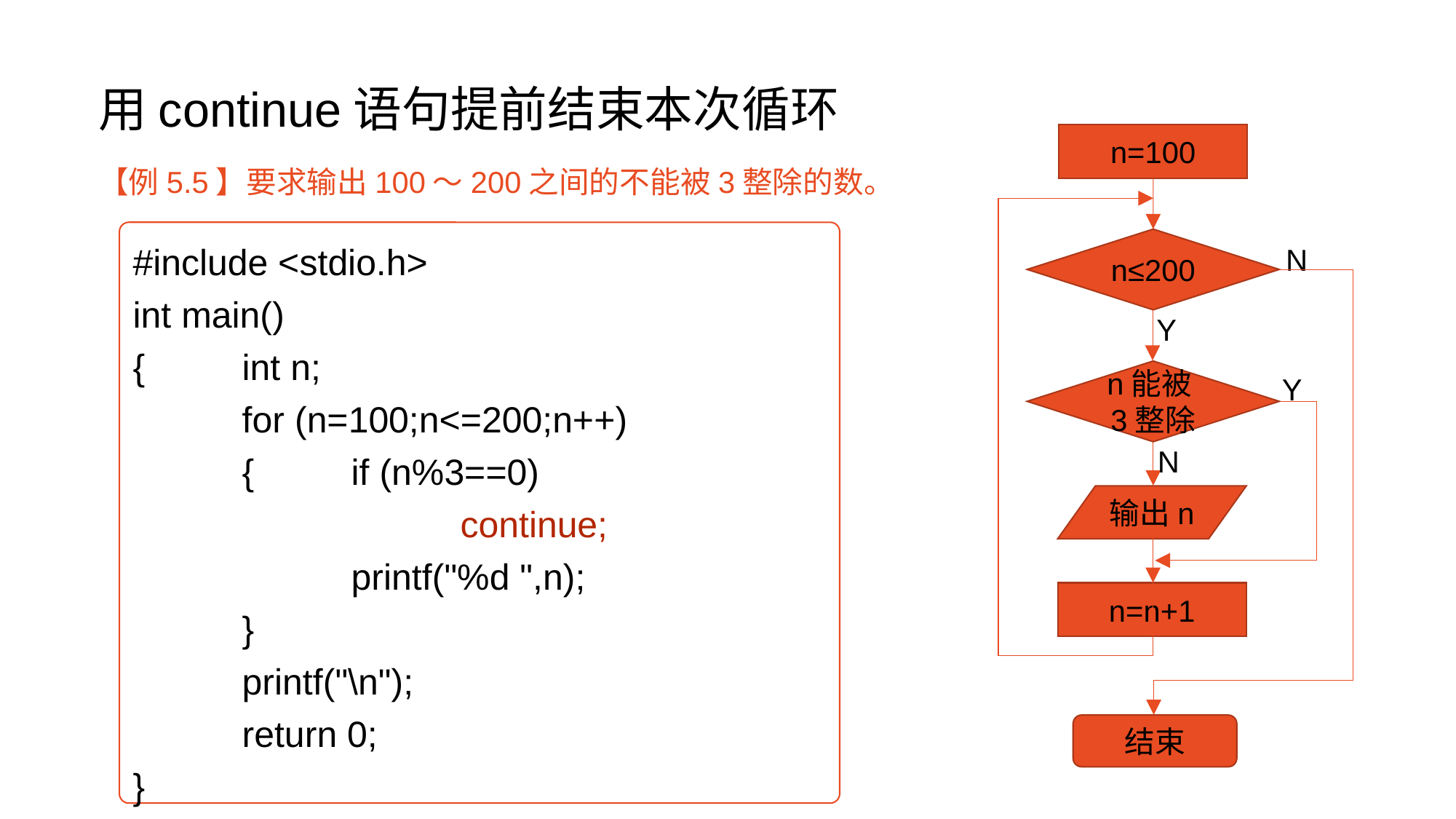

# 用continue语句提前结束本次循环
n=100

n≤200
N

Y
n能被3整除
Y

N
输出n
n=n+1
结束
【例5.5】要求输出100～200之间的不能被3整除的数。
#include <stdio.h>
int main()
{	int n;
	for (n=100;n<=200;n++)
	{	if (n%3==0)
			continue;
		printf("%d ",n);
	}
	printf("\n");
	return 0;
}